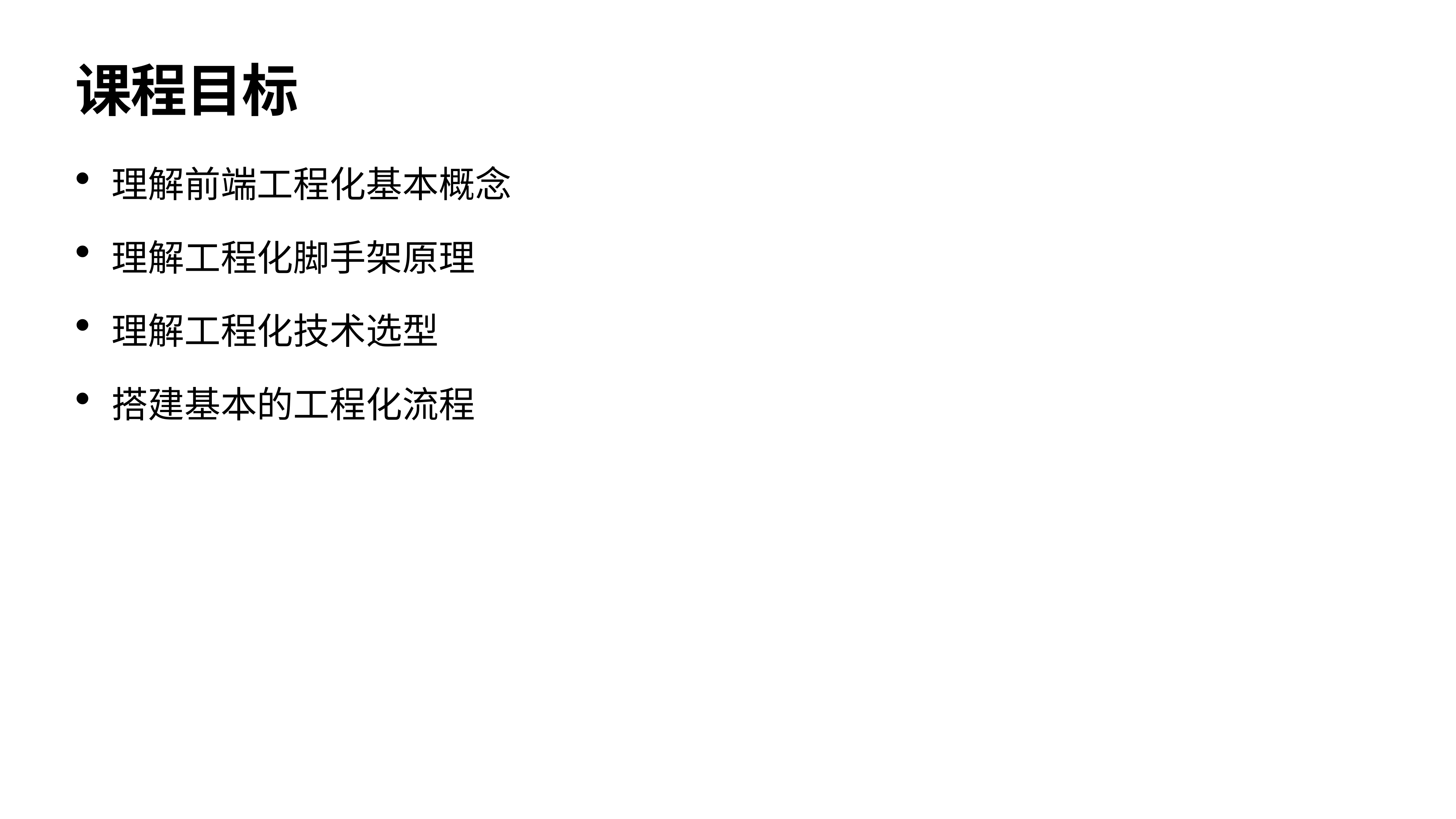

# 课程目标
理解前端工程化基本概念
理解工程化脚手架原理
理解工程化技术选型
搭建基本的工程化流程